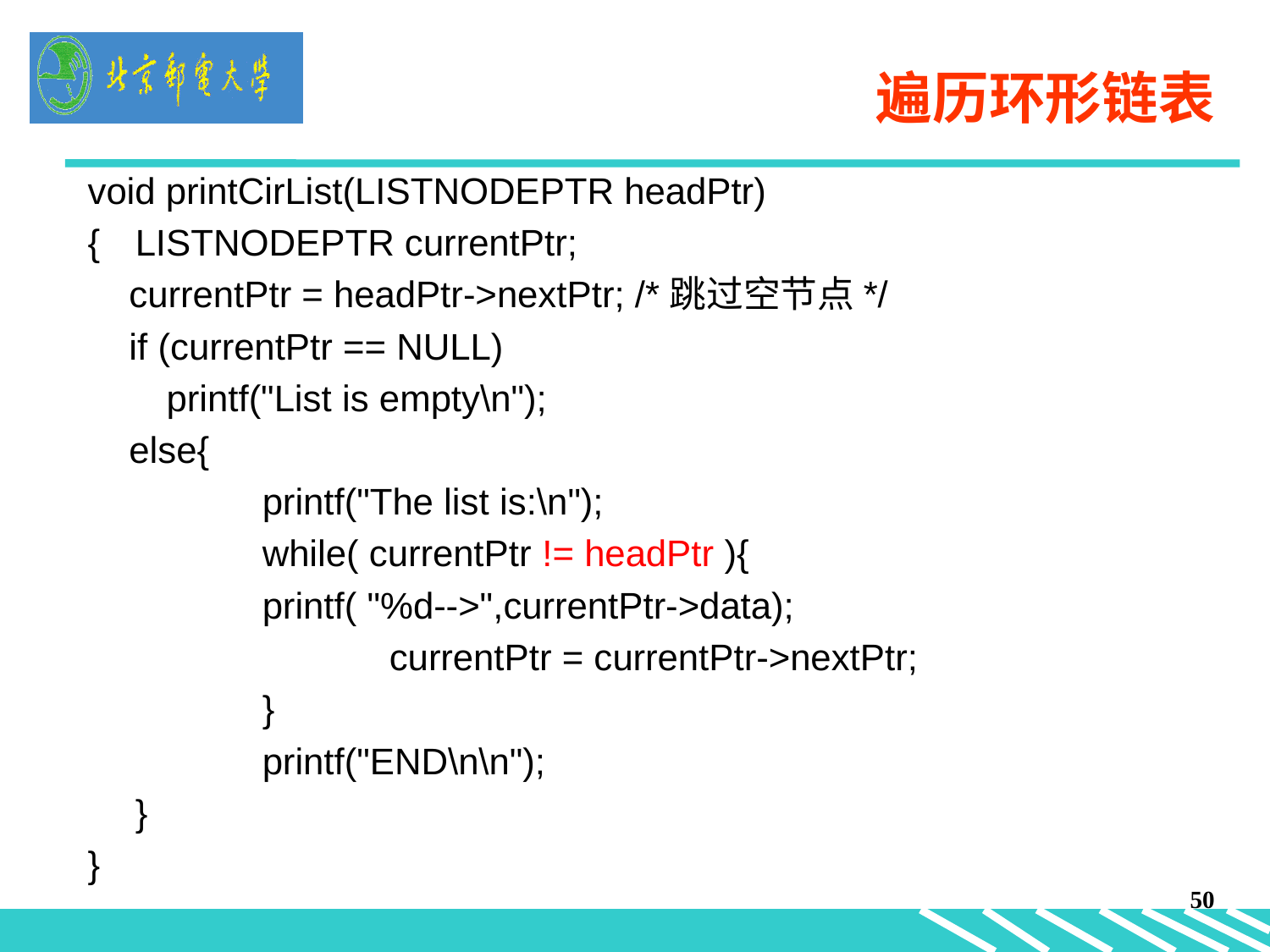

遍历环形链表
void printCirList(LISTNODEPTR headPtr)
{	LISTNODEPTR currentPtr;
    currentPtr = headPtr->nextPtr; /*跳过空节点*/
    if (currentPtr == NULL)
    	   printf("List is empty\n");
    else{
	   	printf("The list is:\n");
	   	while( currentPtr != headPtr ){
	        	printf( "%d-->",currentPtr->data);
            		currentPtr = currentPtr->nextPtr;
        	}
		printf("END\n\n");
    	}
}
50